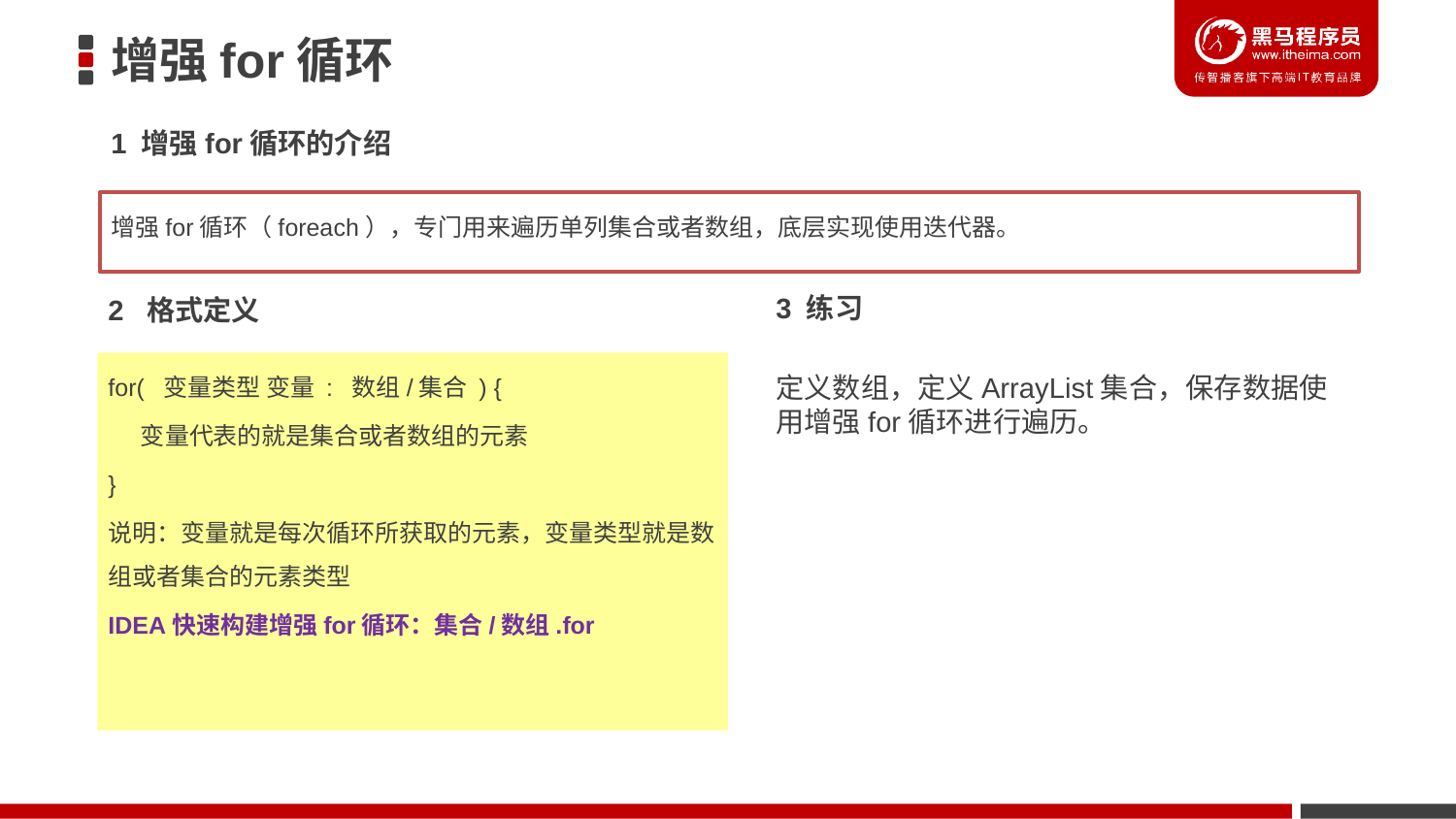

# 增强for循环
1 增强for循环的介绍
增强for循环（foreach），专门用来遍历单列集合或者数组，底层实现使用迭代器。
2  格式定义
3 练习

定义数组，定义ArrayList集合，保存数据使用增强for循环进行遍历。
for(  变量类型 变量 :  数组/集合 ) {
     变量代表的就是集合或者数组的元素
}
说明：变量就是每次循环所获取的元素，变量类型就是数组或者集合的元素类型
IDEA快速构建增强for循环：集合/数组.for